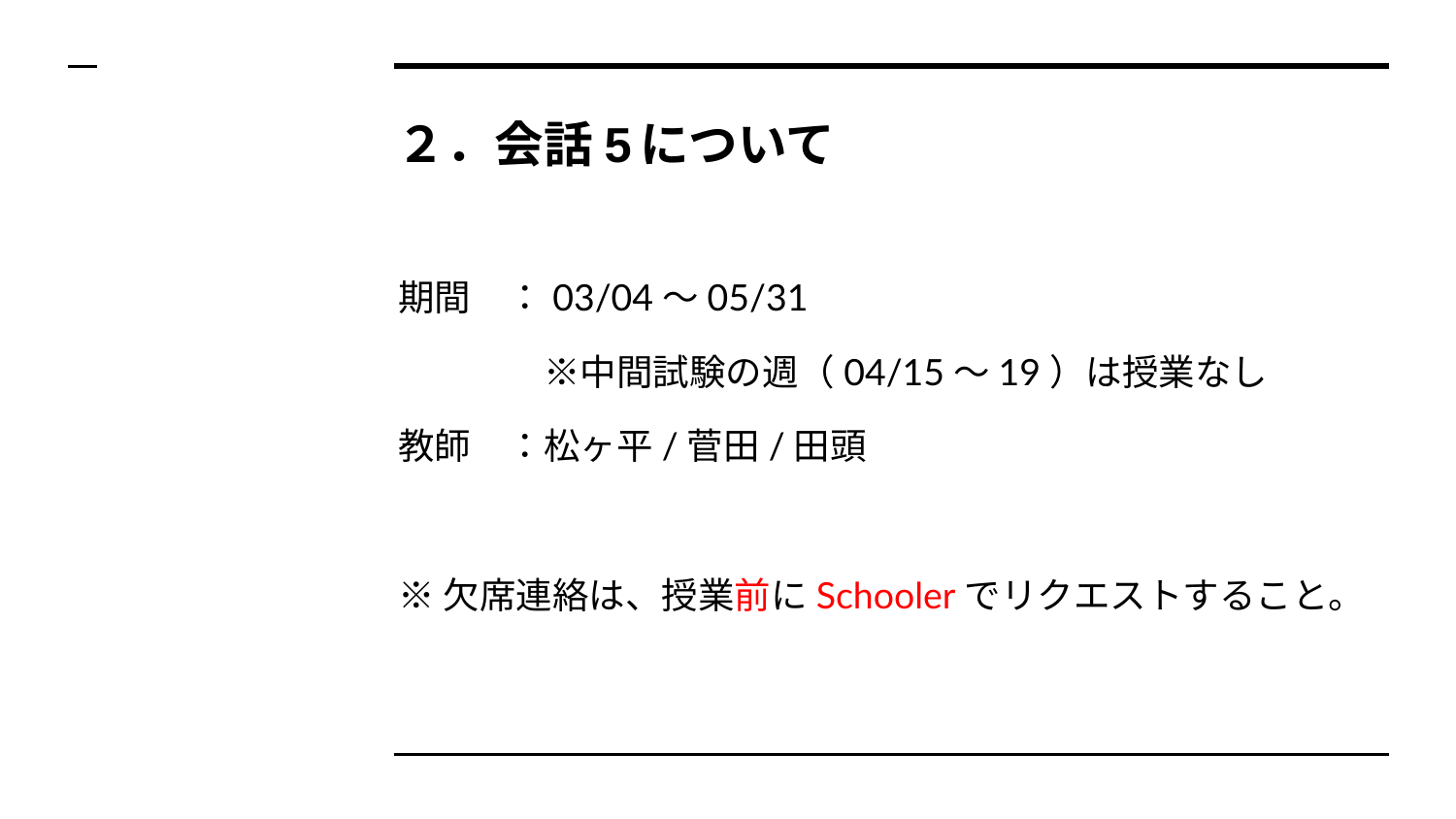

# ２．会話5について
期間　：03/04～05/31
　　　　※中間試験の週（04/15～19）は授業なし
教師　：松ヶ平/菅田/田頭

※欠席連絡は、授業前にSchoolerでリクエストすること。